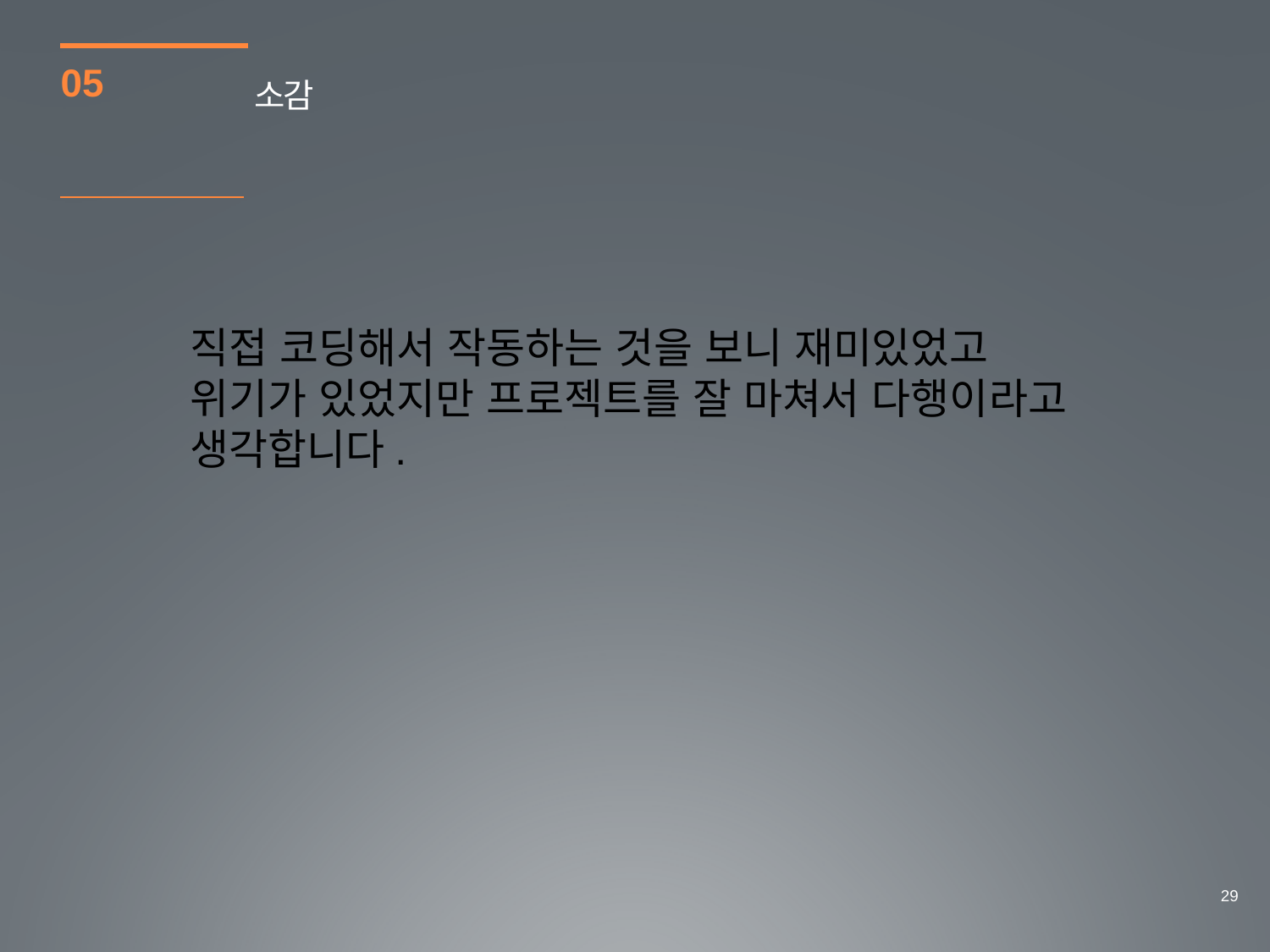

05
소감

직접 코딩해서 작동하는 것을 보니 재미있었고
위기가 있었지만 프로젝트를 잘 마쳐서 다행이라고 생각합니다.